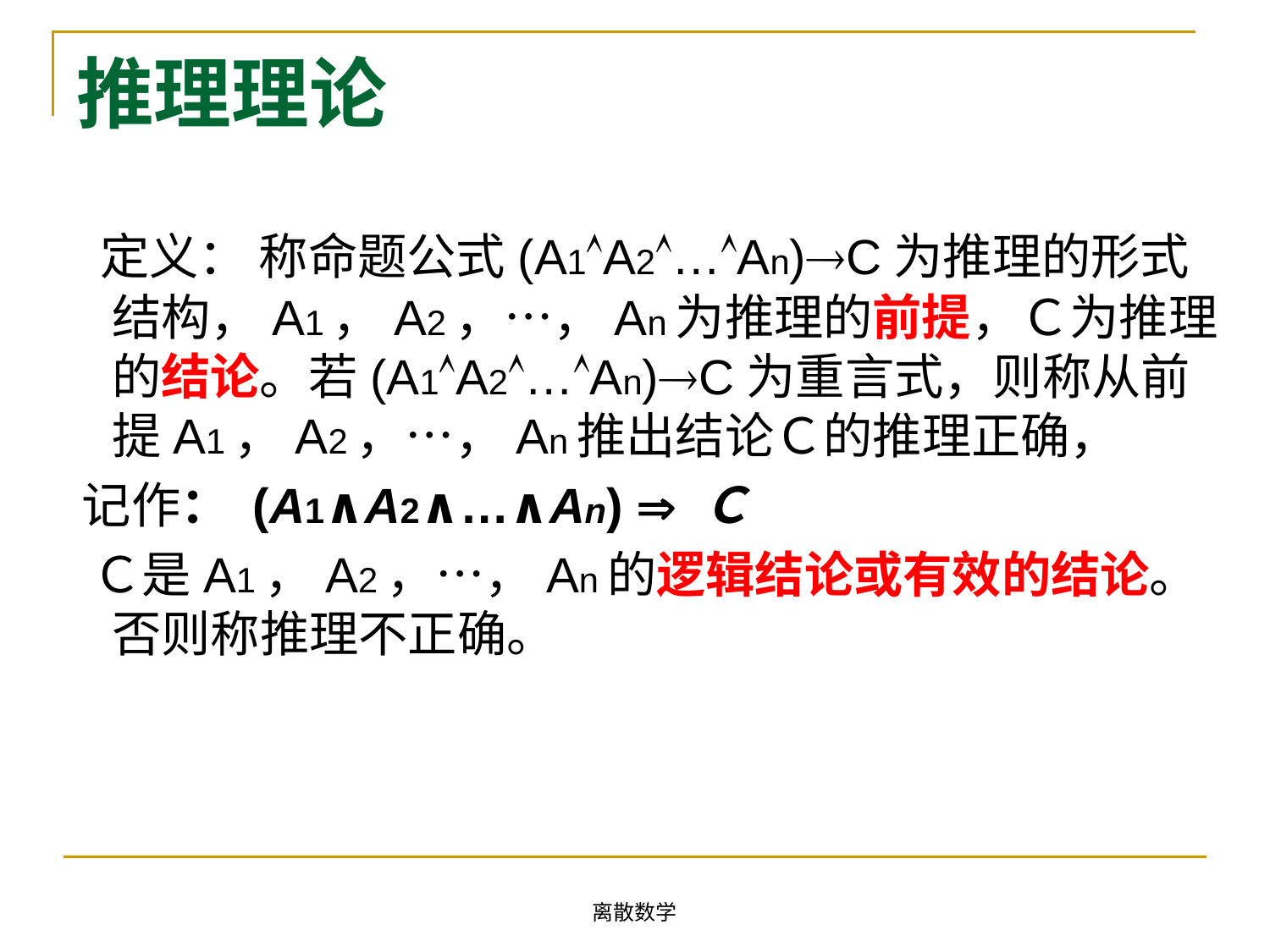

# 推理理论
    定义： 称命题公式(A1∧A2∧…∧An)→C为推理的形式结构，A1，A2，…，An为推理的前提，Ｃ为推理的结论。若(A1∧A2∧…∧An)→C为重言式，则称从前提A1，A2，…，An推出结论Ｃ的推理正确，
　记作： (A1∧A2∧…∧An) ⇒ Ｃ
　 Ｃ是A1，A2，…，An的逻辑结论或有效的结论。否则称推理不正确。

3
离散数学